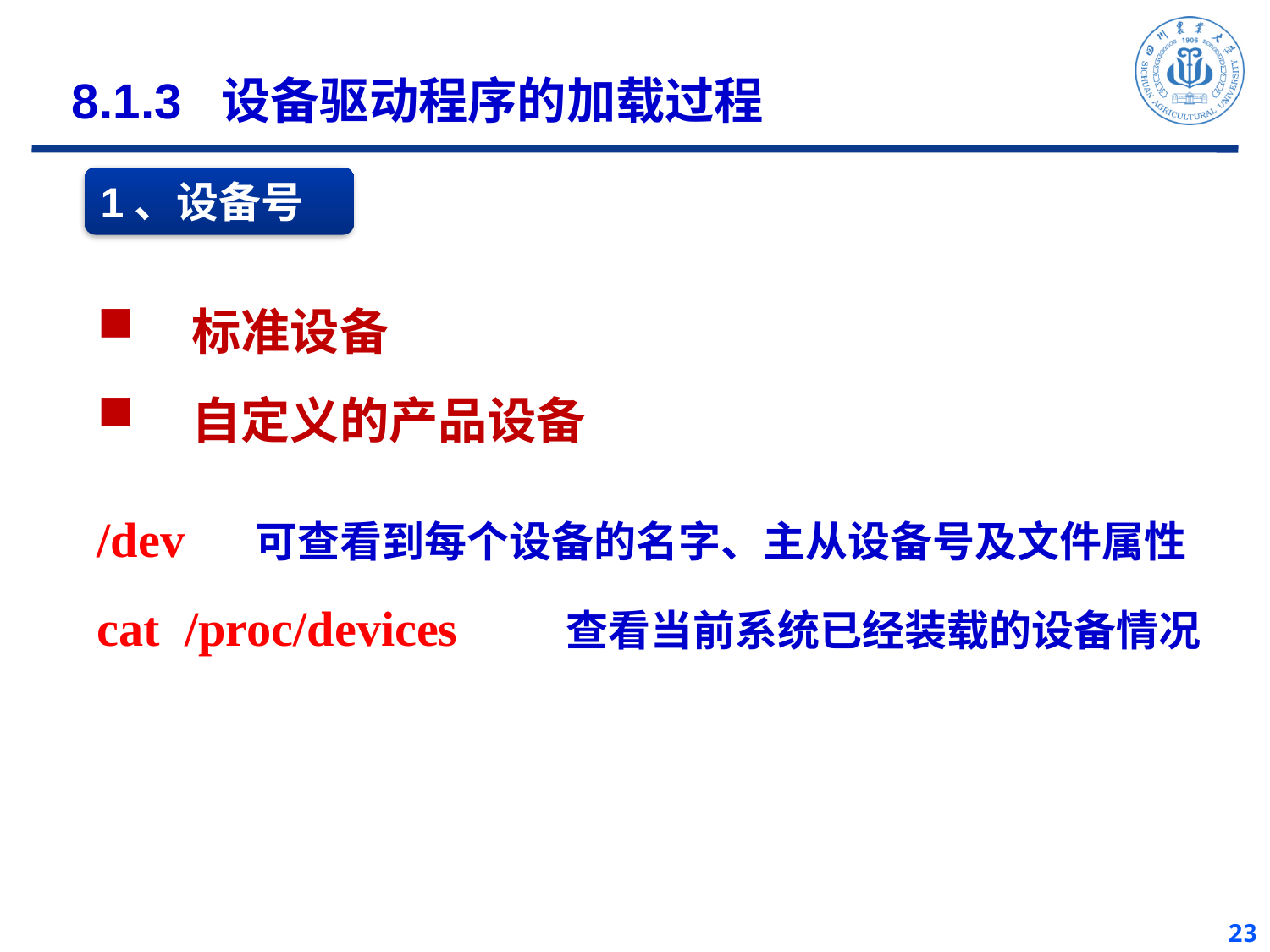

8.1.3  设备驱动程序的加载过程
1、设备号
    标准设备
    自定义的产品设备
/dev     可查看到每个设备的名字、主从设备号及文件属性
cat  /proc/devices        查看当前系统已经装载的设备情况